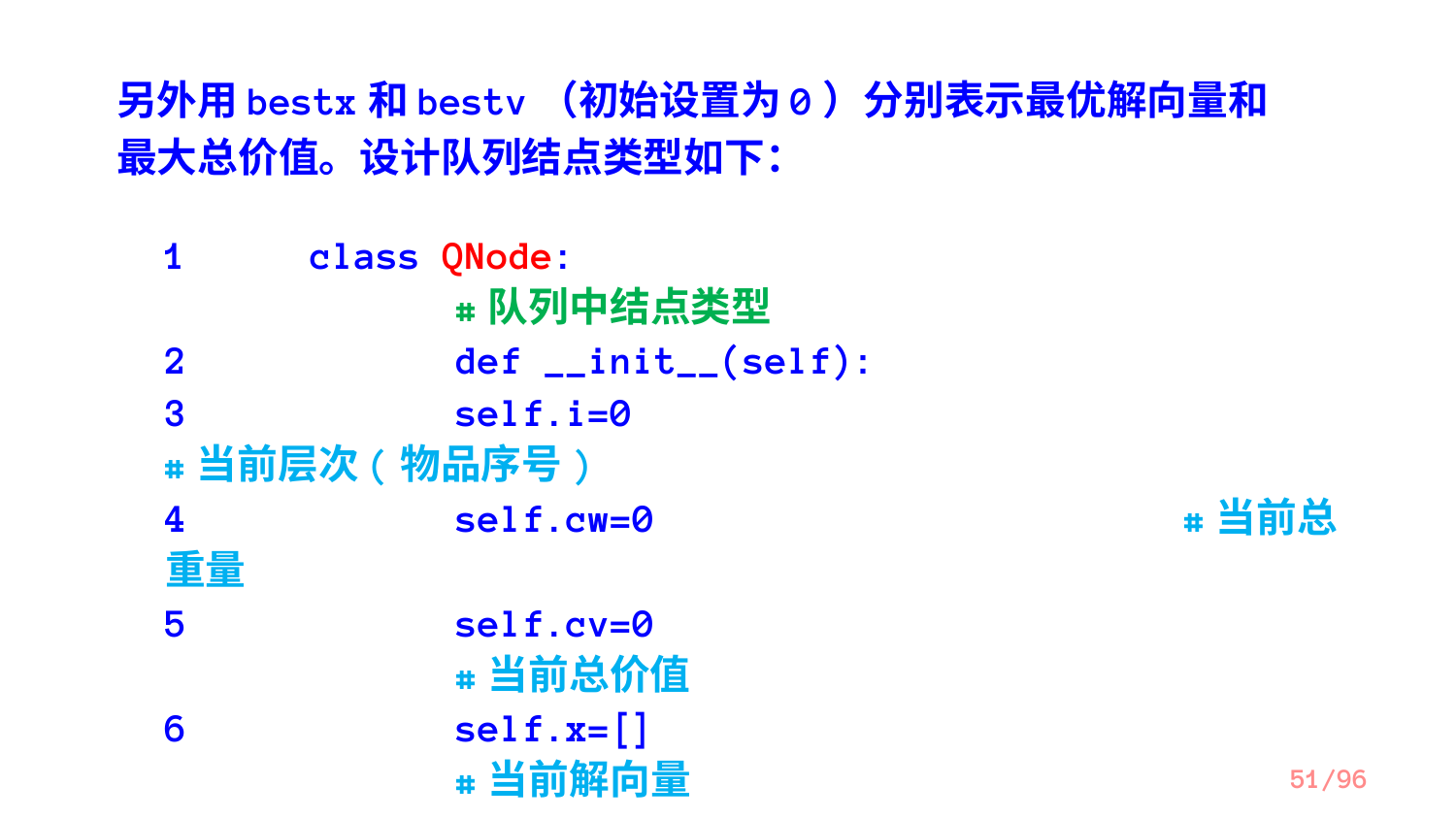

另外用bestx和bestv（初始设置为0）分别表示最优解向量和最大总价值。设计队列结点类型如下：
1	class QNode:								#队列中结点类型
2		def __init__(self):
3   		self.i=0            			#当前层次(物品序号)
4    		self.cw=0          			#当前总重量
5    		self.cv=0							#当前总价值
6    		self.x=[]							#当前解向量
7    		self.ub=0.0		    			#上界
51/96